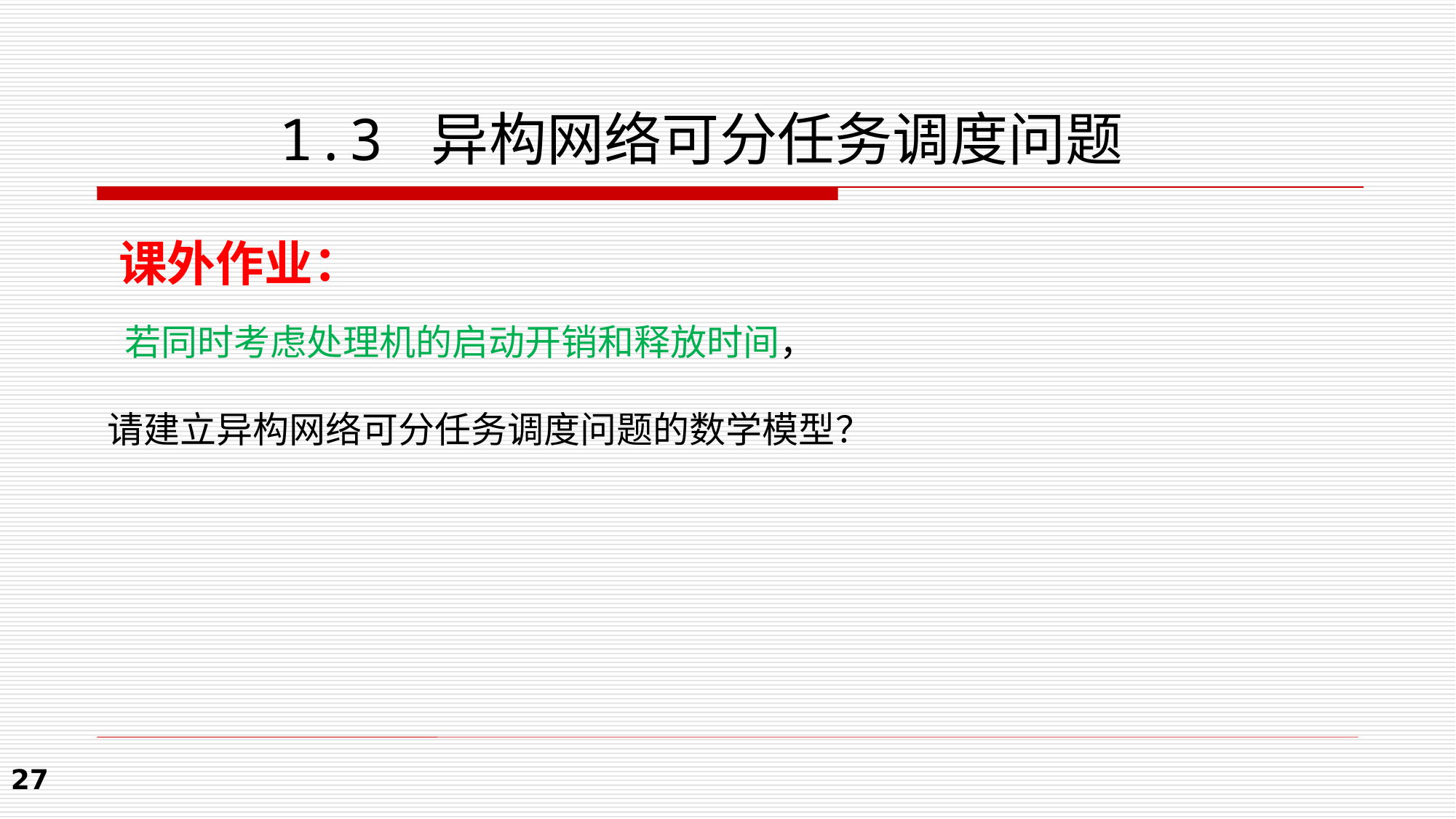

1.3 异构网络可分任务调度问题
课外作业：
 若同时考虑处理机的启动开销和释放时间，

请建立异构网络可分任务调度问题的数学模型？